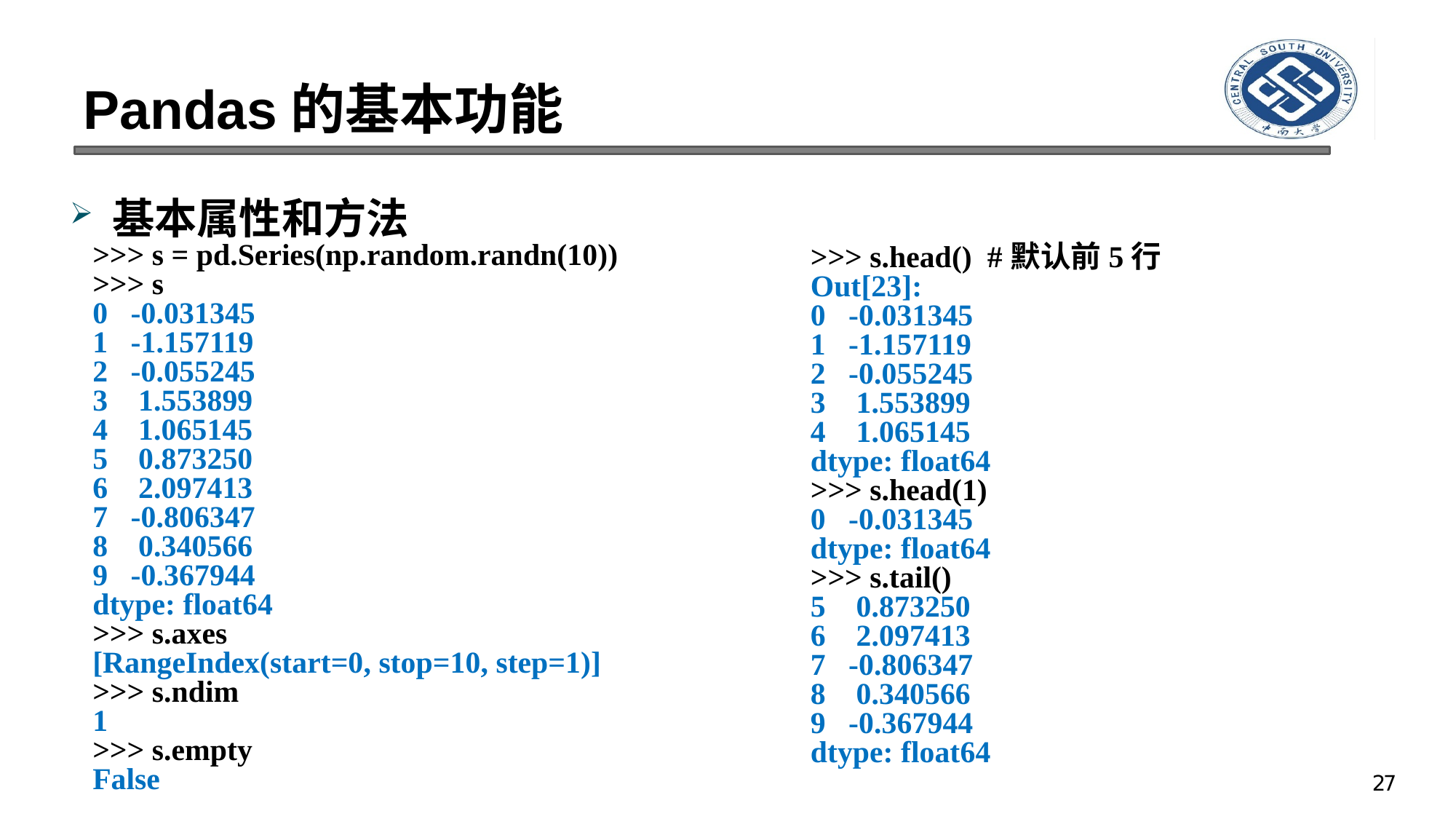

# Pandas的基本功能
基本属性和方法
>>> s = pd.Series(np.random.randn(10))
>>> s
0   -0.031345
1   -1.157119
2   -0.055245
3    1.553899
4    1.065145
5    0.873250
6    2.097413
7   -0.806347
8    0.340566
9   -0.367944
dtype: float64
>>> s.axes
[RangeIndex(start=0, stop=10, step=1)]
>>> s.ndim
1
>>> s.empty
False
>>> s.head()  #默认前5行
Out[23]:
0   -0.031345
1   -1.157119
2   -0.055245
3    1.553899
4    1.065145
dtype: float64
>>> s.head(1)
0   -0.031345
dtype: float64
>>> s.tail()
5    0.873250
6    2.097413
7   -0.806347
8    0.340566
9   -0.367944
dtype: float64
27